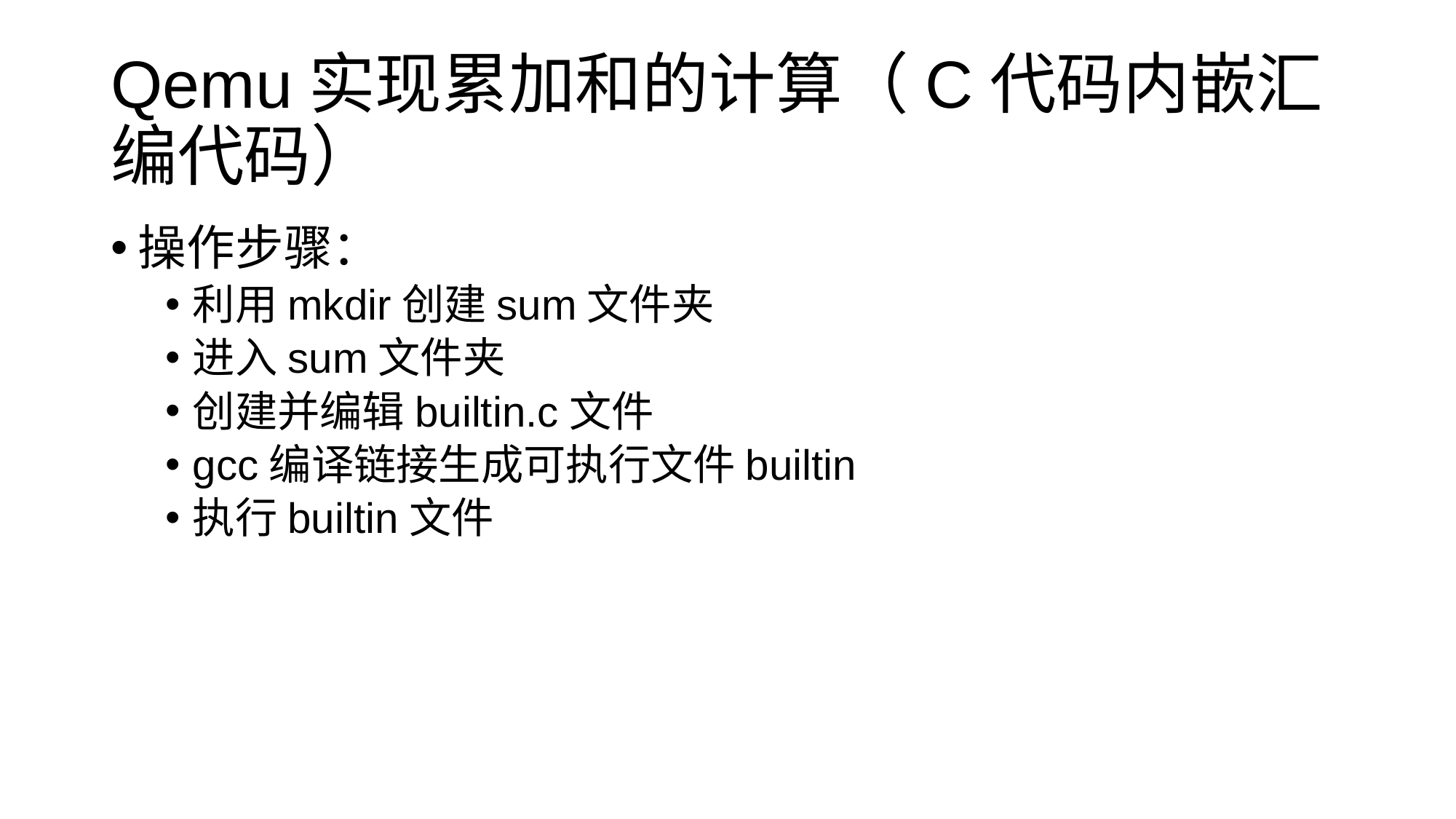

# Qemu实现累加和的计算（C代码内嵌汇编代码）
操作步骤：
利用mkdir创建sum文件夹
进入sum文件夹
创建并编辑builtin.c文件
gcc编译链接生成可执行文件builtin
执行builtin文件